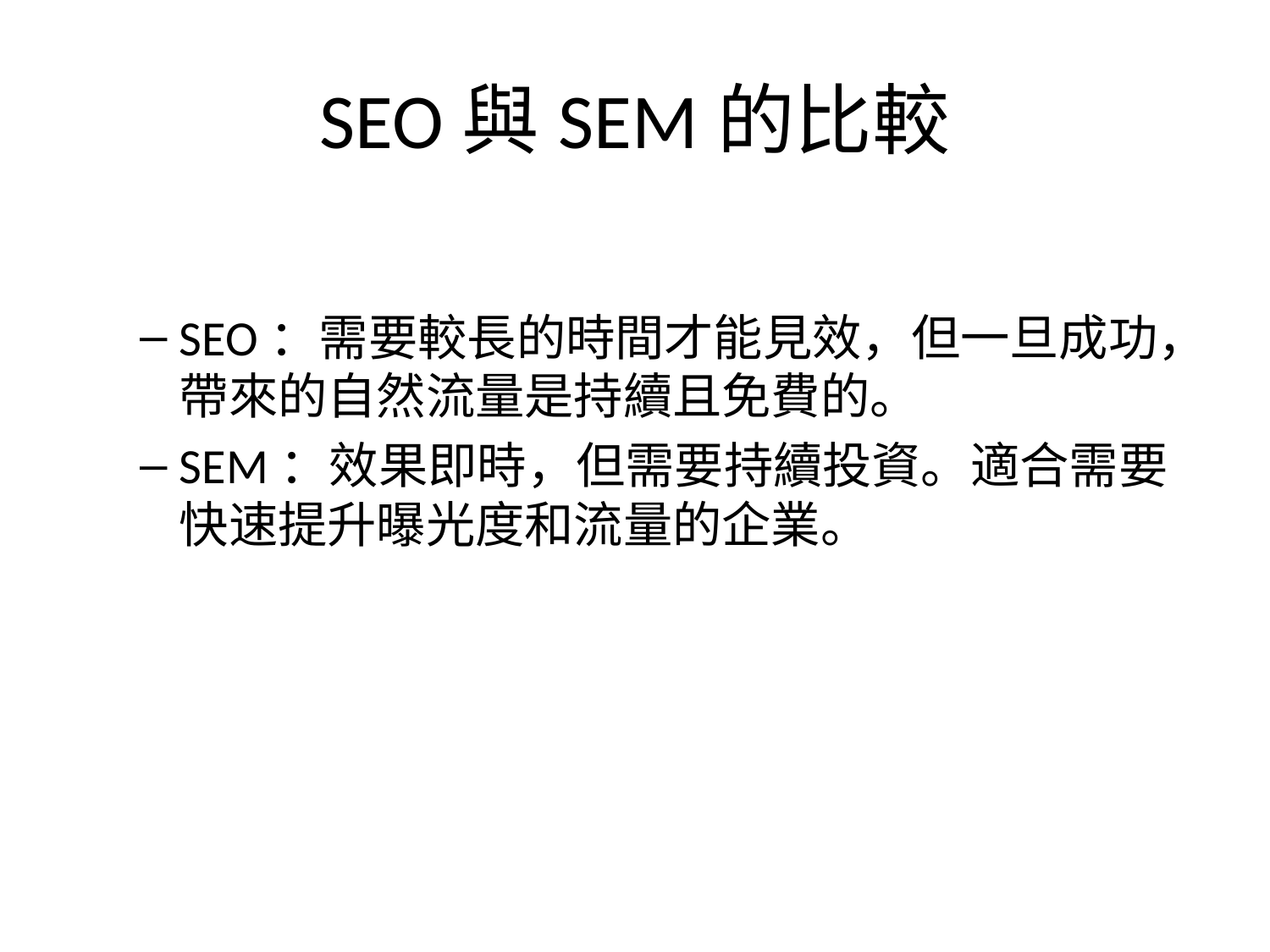

# SEO與SEM的比較

SEO：需要較長的時間才能見效，但一旦成功，帶來的自然流量是持續且免費的。
SEM：效果即時，但需要持續投資。適合需要快速提升曝光度和流量的企業。